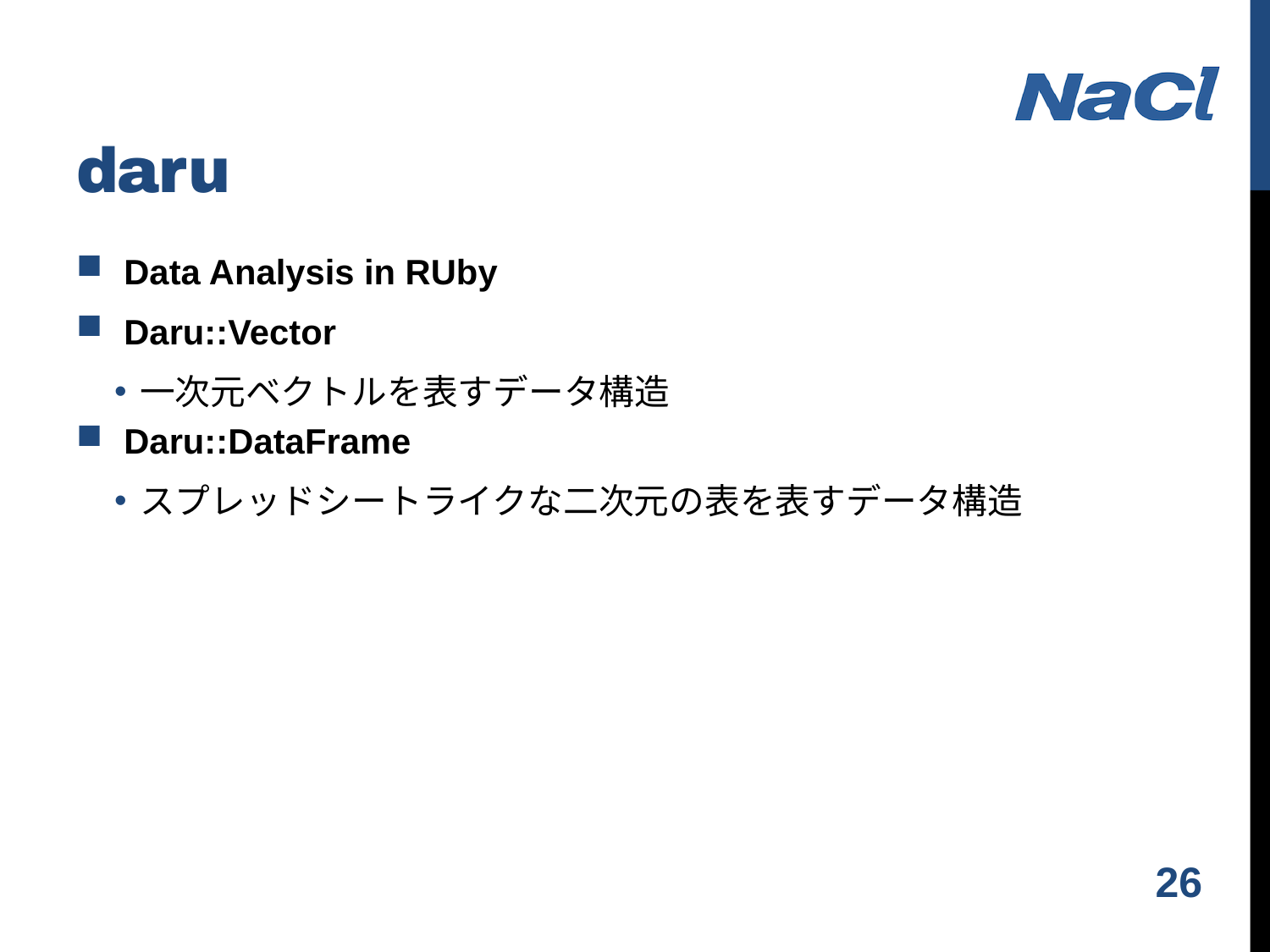

# daru
Data Analysis in RUby
Daru::Vector
一次元ベクトルを表すデータ構造
Daru::DataFrame
スプレッドシートライクな二次元の表を表すデータ構造

26